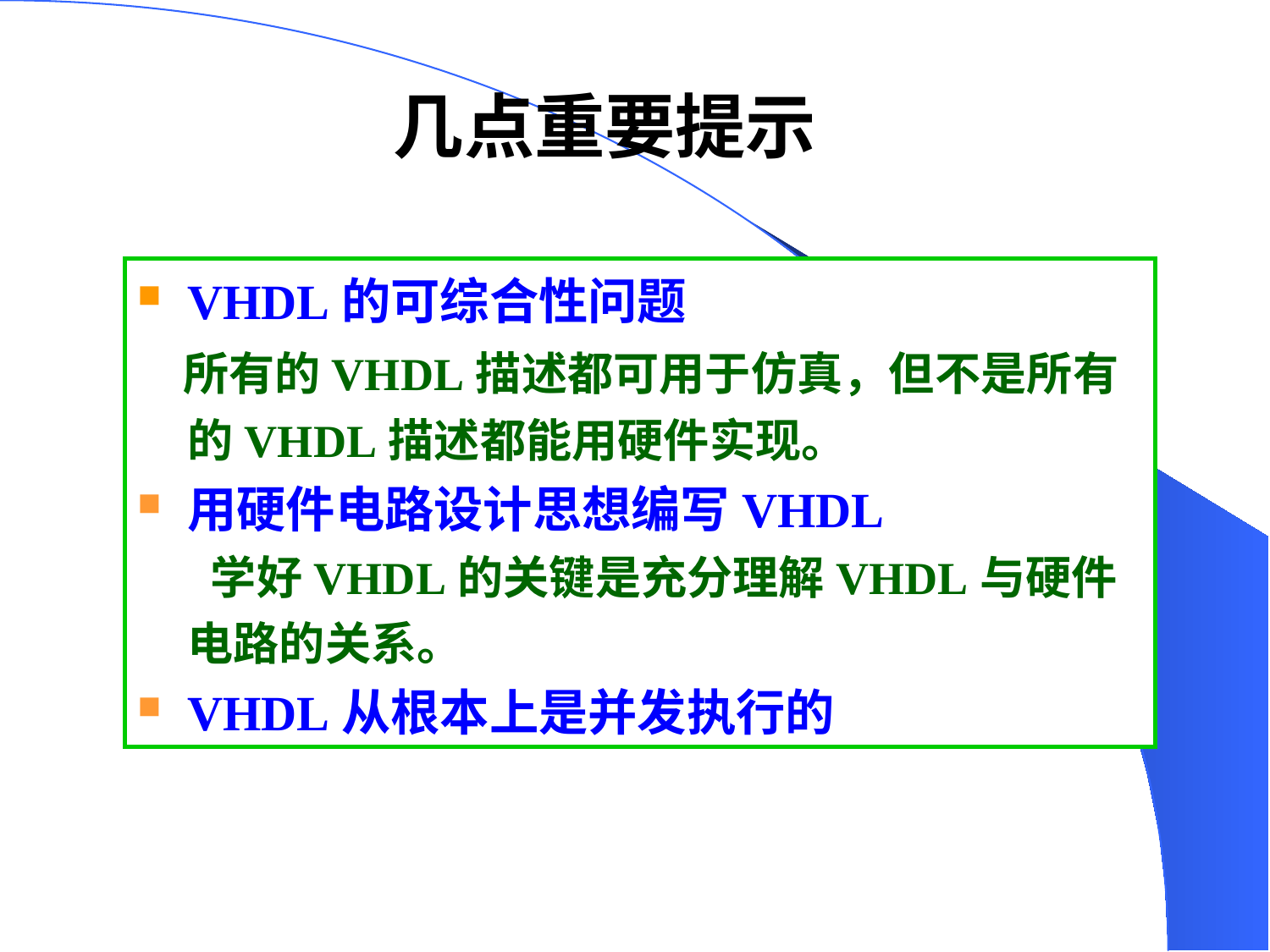

几点重要提示
VHDL的可综合性问题
   所有的VHDL描述都可用于仿真，但不是所有的VHDL描述都能用硬件实现。
用硬件电路设计思想编写VHDL
      学好VHDL的关键是充分理解VHDL与硬件电路的关系。
VHDL从根本上是并发执行的